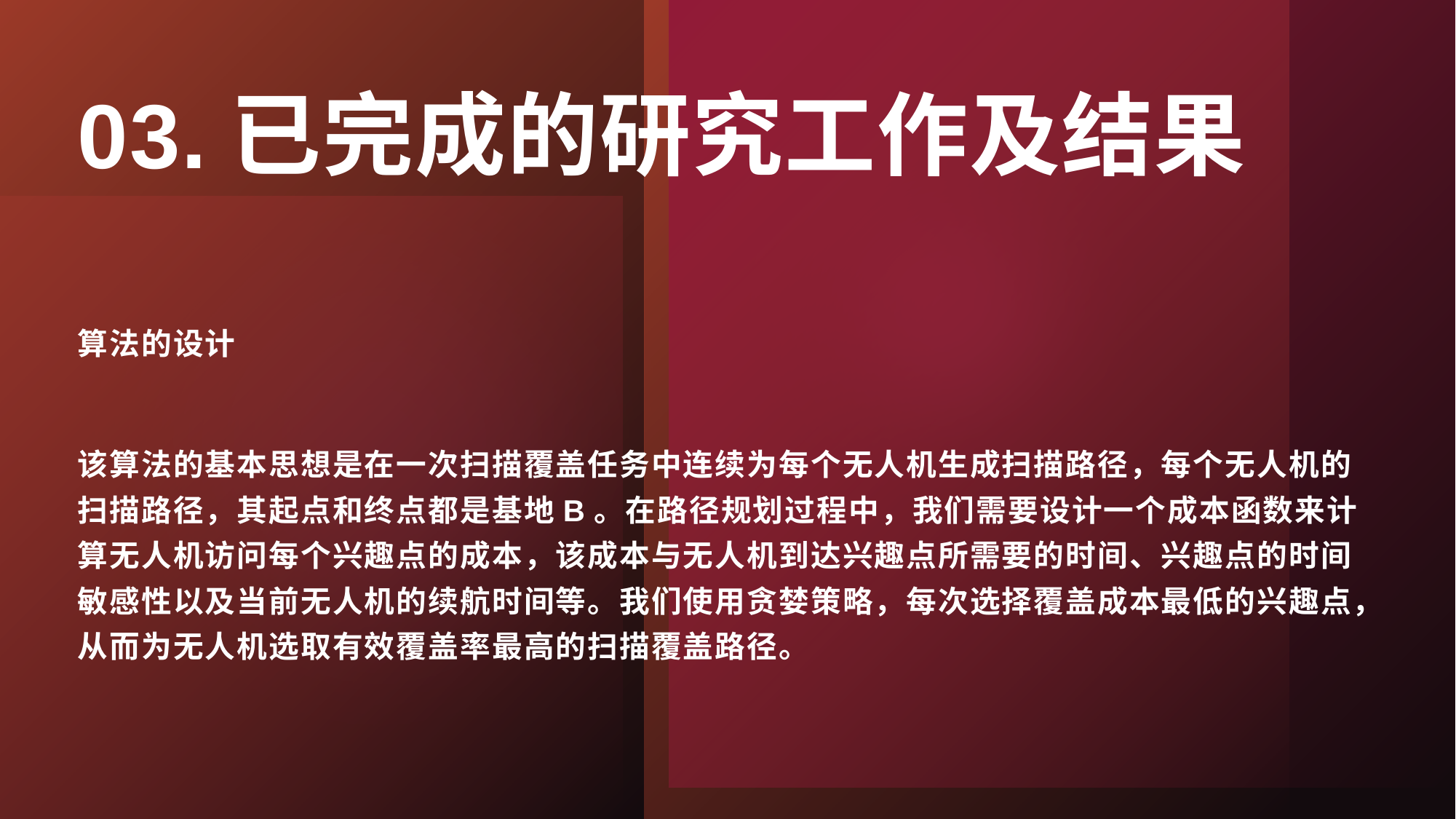

# 03.已完成的研究工作及结果
算法的设计

该算法的基本思想是在一次扫描覆盖任务中连续为每个无人机生成扫描路径，每个无人机的扫描路径，其起点和终点都是基地B。在路径规划过程中，我们需要设计一个成本函数来计算无人机访问每个兴趣点的成本，该成本与无人机到达兴趣点所需要的时间、兴趣点的时间敏感性以及当前无人机的续航时间等。我们使用贪婪策略，每次选择覆盖成本最低的兴趣点，从而为无人机选取有效覆盖率最高的扫描覆盖路径。